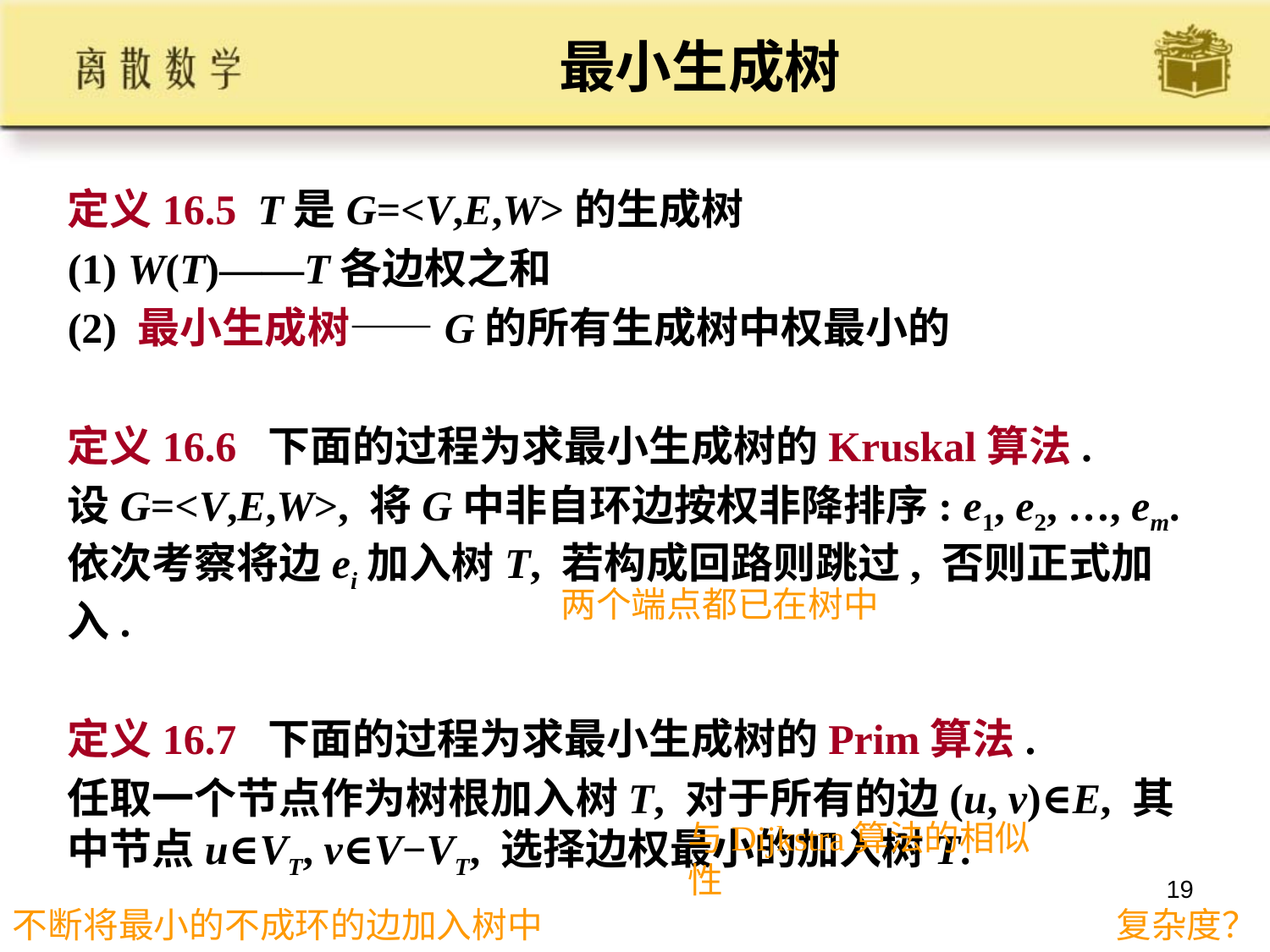

# 最小生成树
定义16.5  T是G=<V,E,W>的生成树
(1) W(T)——T各边权之和
(2) 最小生成树——G的所有生成树中权最小的

定义16.6  下面的过程为求最小生成树的Kruskal算法.
设G=<V,E,W>, 将G中非自环边按权非降排序: e1, e2, …, em. 依次考察将边ei加入树T, 若构成回路则跳过, 否则正式加入.

定义16.7  下面的过程为求最小生成树的Prim算法.
任取一个节点作为树根加入树T, 对于所有的边(u, v)∈E, 其中节点u∈VT, v∈V−VT, 选择边权最小的加入树T.

两个端点都已在树中
与Dijkstra算法的相似性
19
不断将最小的不成环的边加入树中
复杂度？